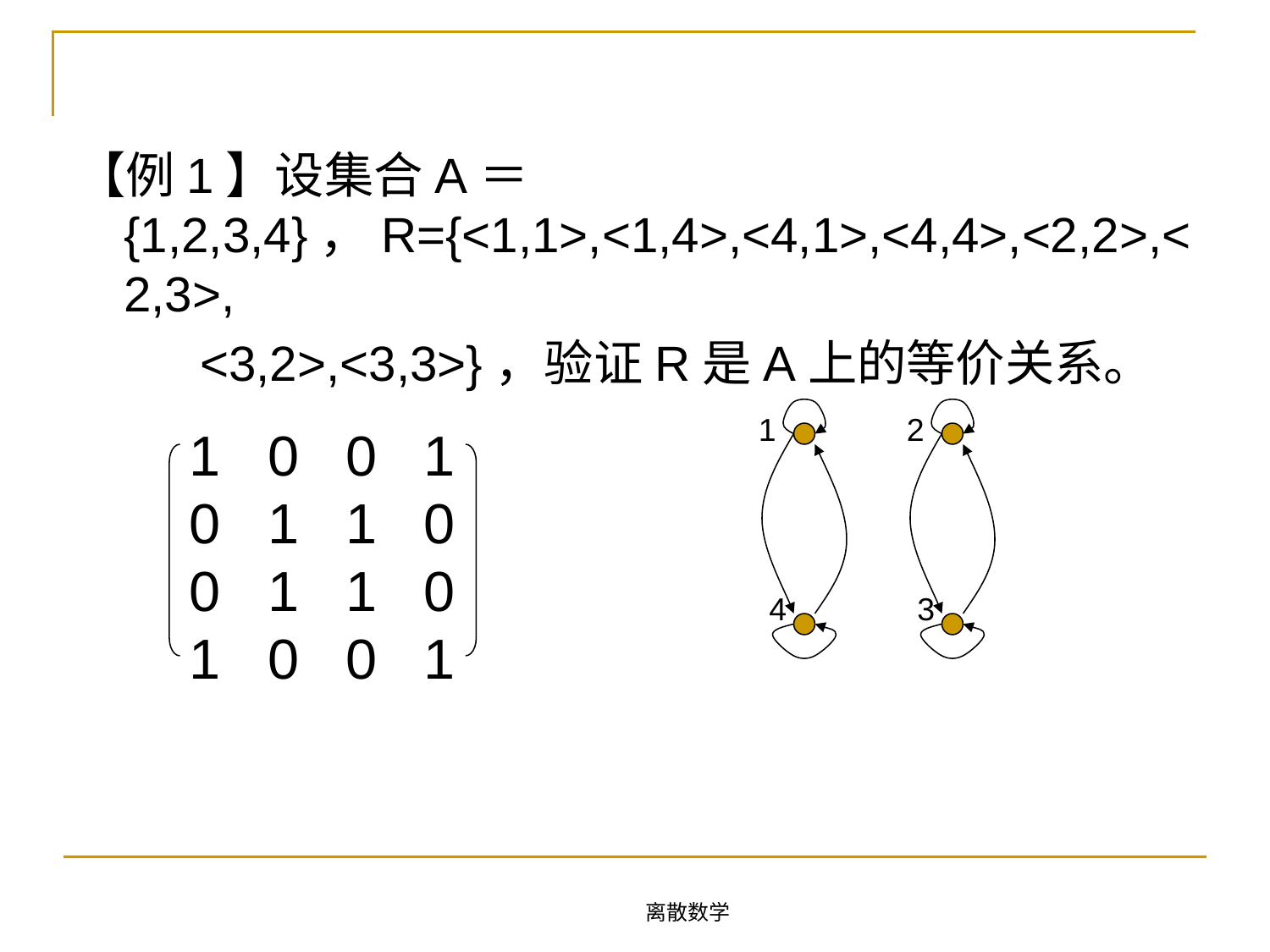

【例1】设集合A＝{1,2,3,4}，R={<1,1>,<1,4>,<4,1>,<4,4>,<2,2>,<2,3>,
         <3,2>,<3,3>}，验证R是A上的等价关系。
1   0   0   1
0   1   1   0
0   1   1   0
1   0   0   1

1

4

2

3

离散数学
4